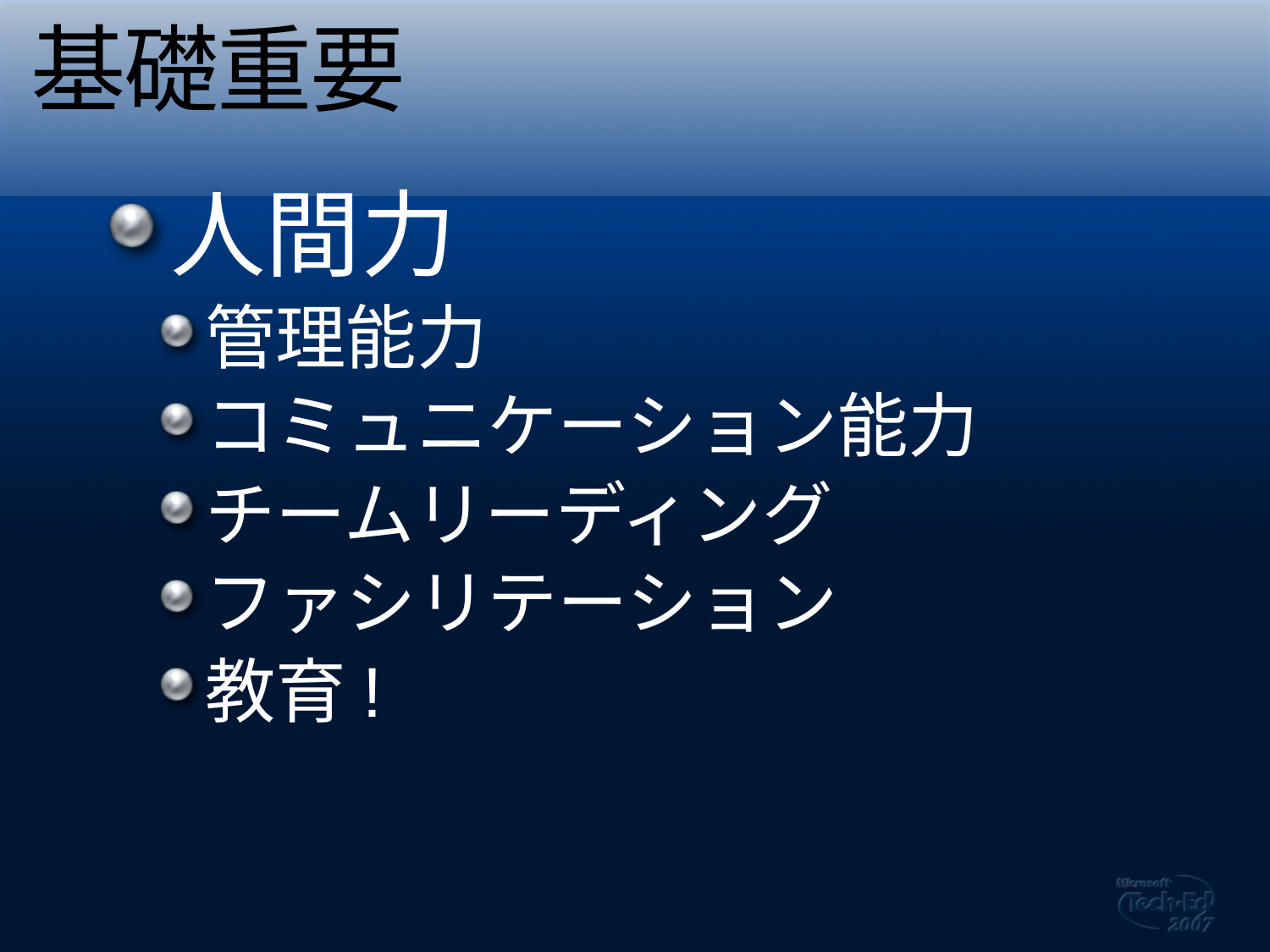

# 基礎重要
人間力
管理能力
コミュニケーション能力
チームリーディング
ファシリテーション
教育!